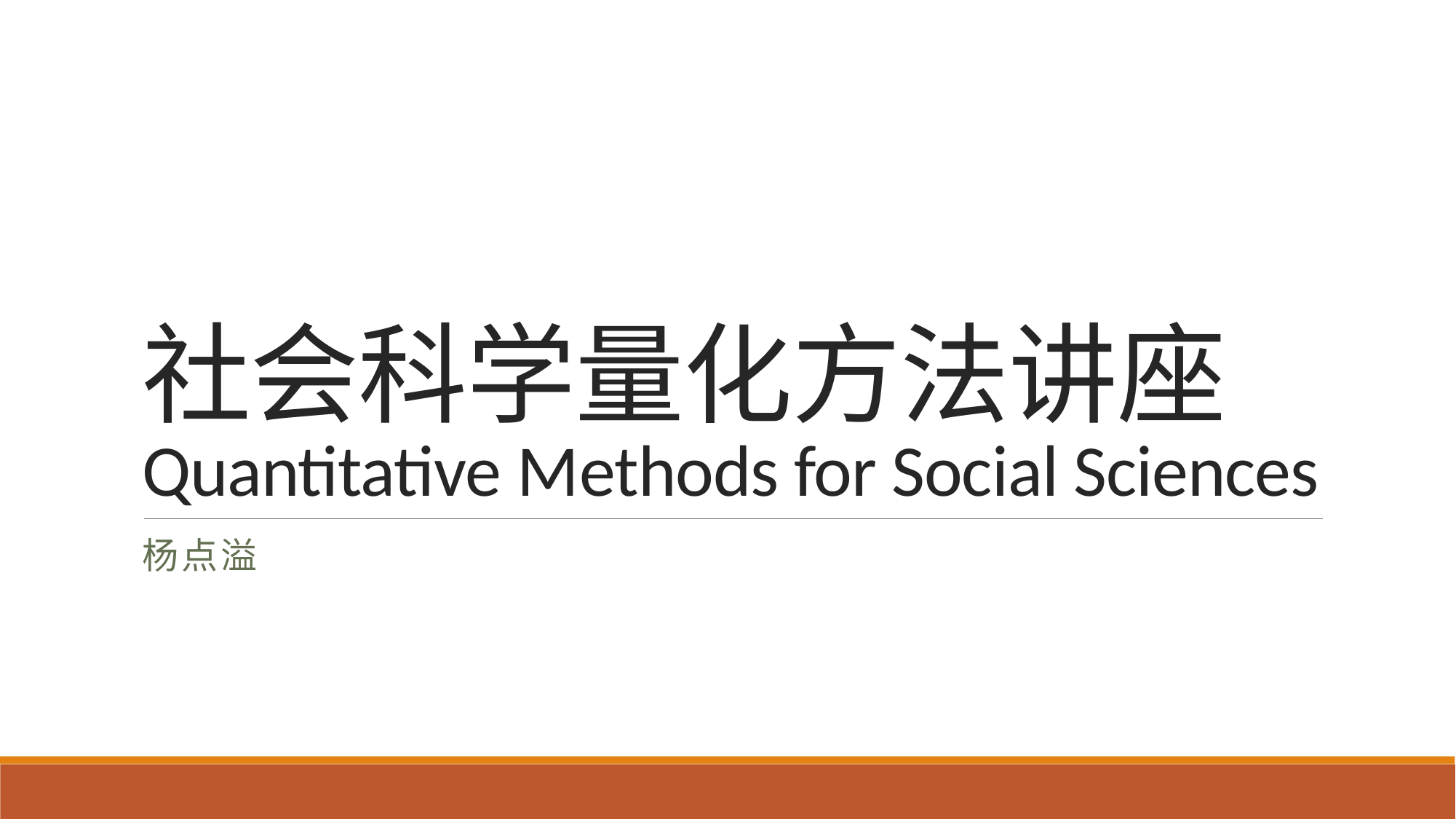

# 社会科学量化方法讲座 Quantitative Methods for Social Sciences
杨点溢